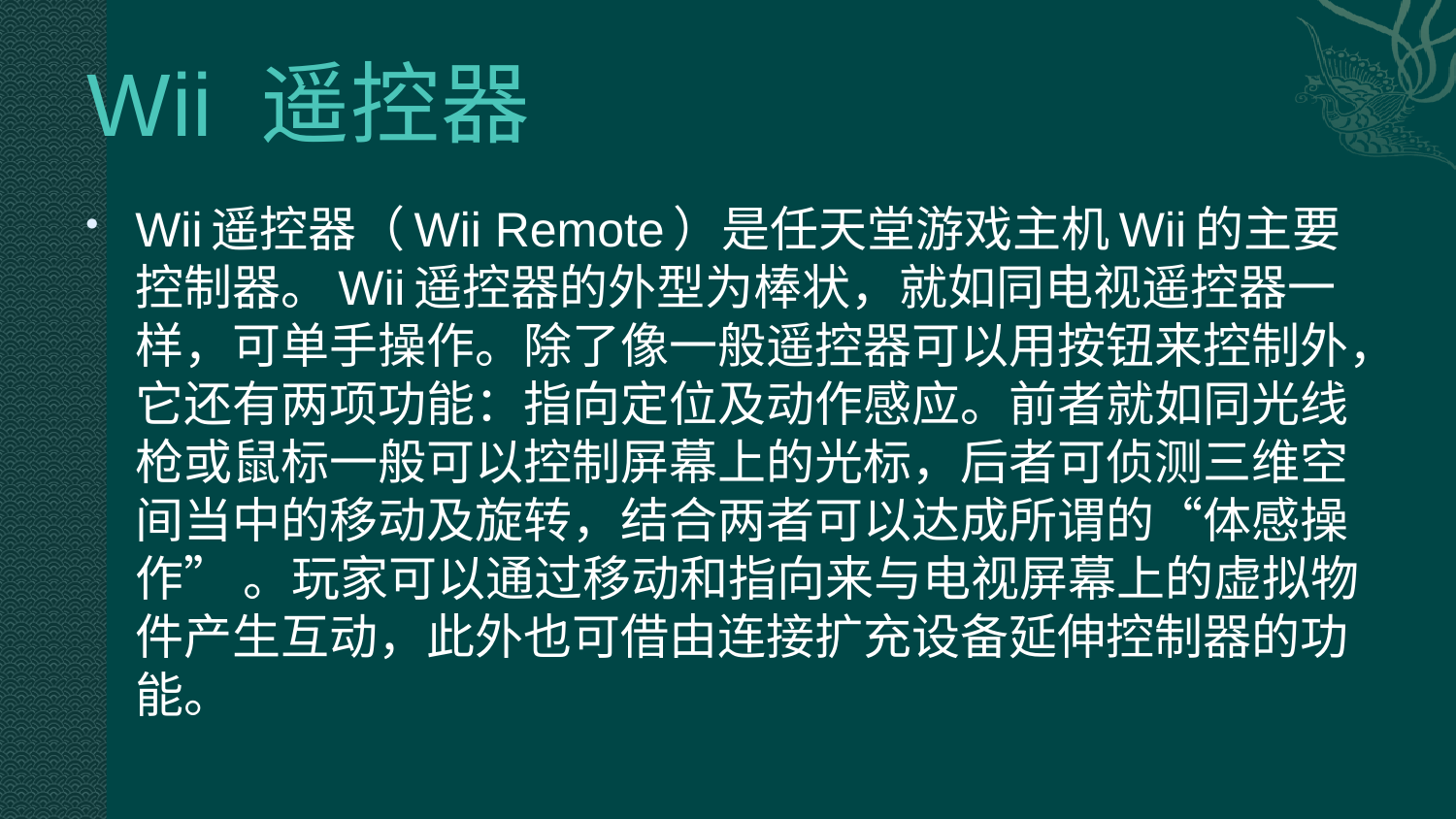

# Wii 遥控器
Wii遥控器（Wii Remote）是任天堂游戏主机Wii的主要控制器。Wii遥控器的外型为棒状，就如同电视遥控器一样，可单手操作。除了像一般遥控器可以用按钮来控制外，它还有两项功能：指向定位及动作感应。前者就如同光线枪或鼠标一般可以控制屏幕上的光标，后者可侦测三维空间当中的移动及旋转，结合两者可以达成所谓的“体感操作” 。玩家可以通过移动和指向来与电视屏幕上的虚拟物件产生互动，此外也可借由连接扩充设备延伸控制器的功能。